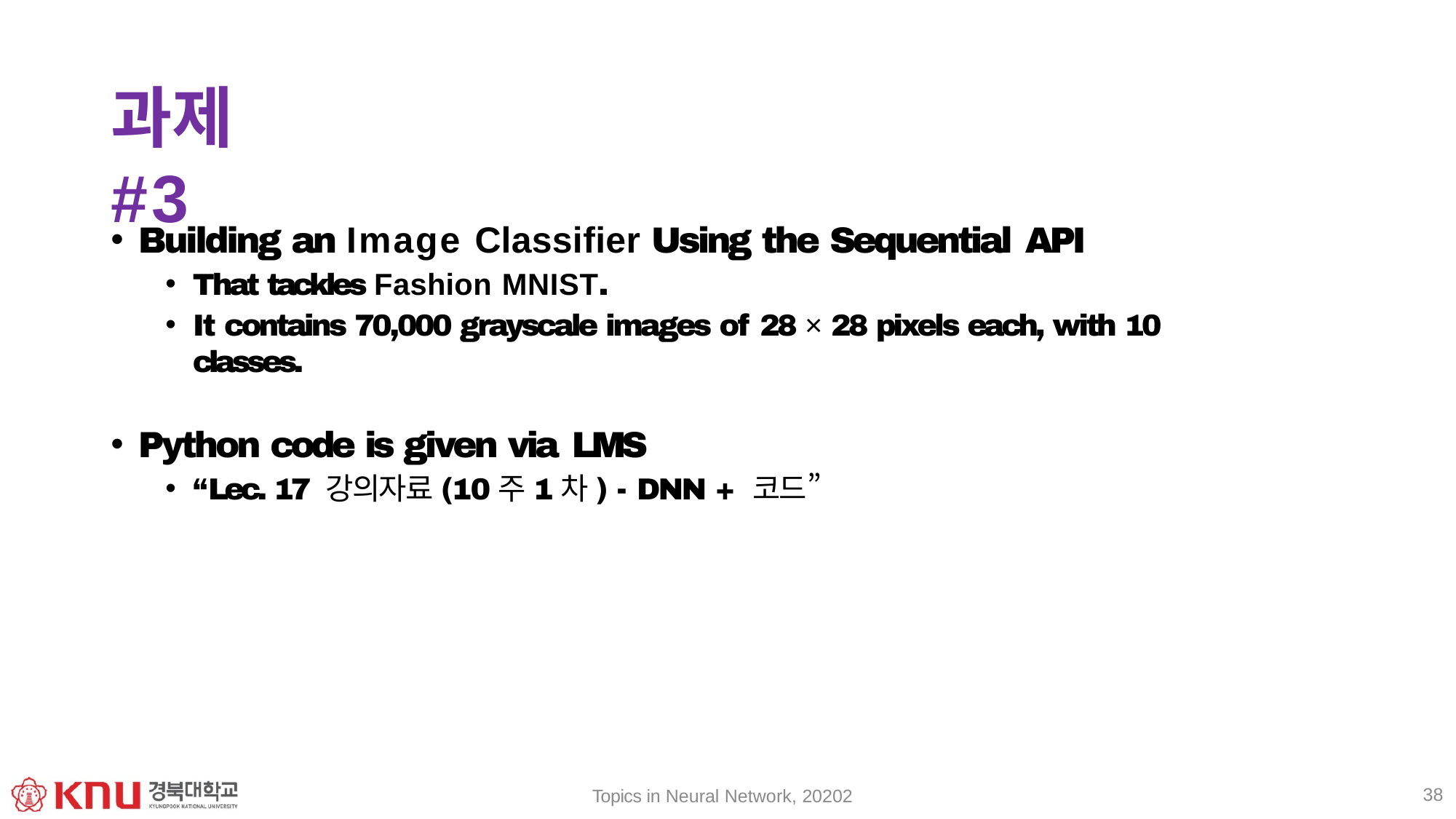

# 과제 #3
Building an Image Classifier Using the Sequential API
That tackles Fashion MNIST.
It contains 70,000 grayscale images of 28 × 28 pixels each, with 10 classes.

Python code is given via LMS
“Lec. 17 강의자료(10주1차) - DNN + 코드”
38
Topics in Neural Network, 20202